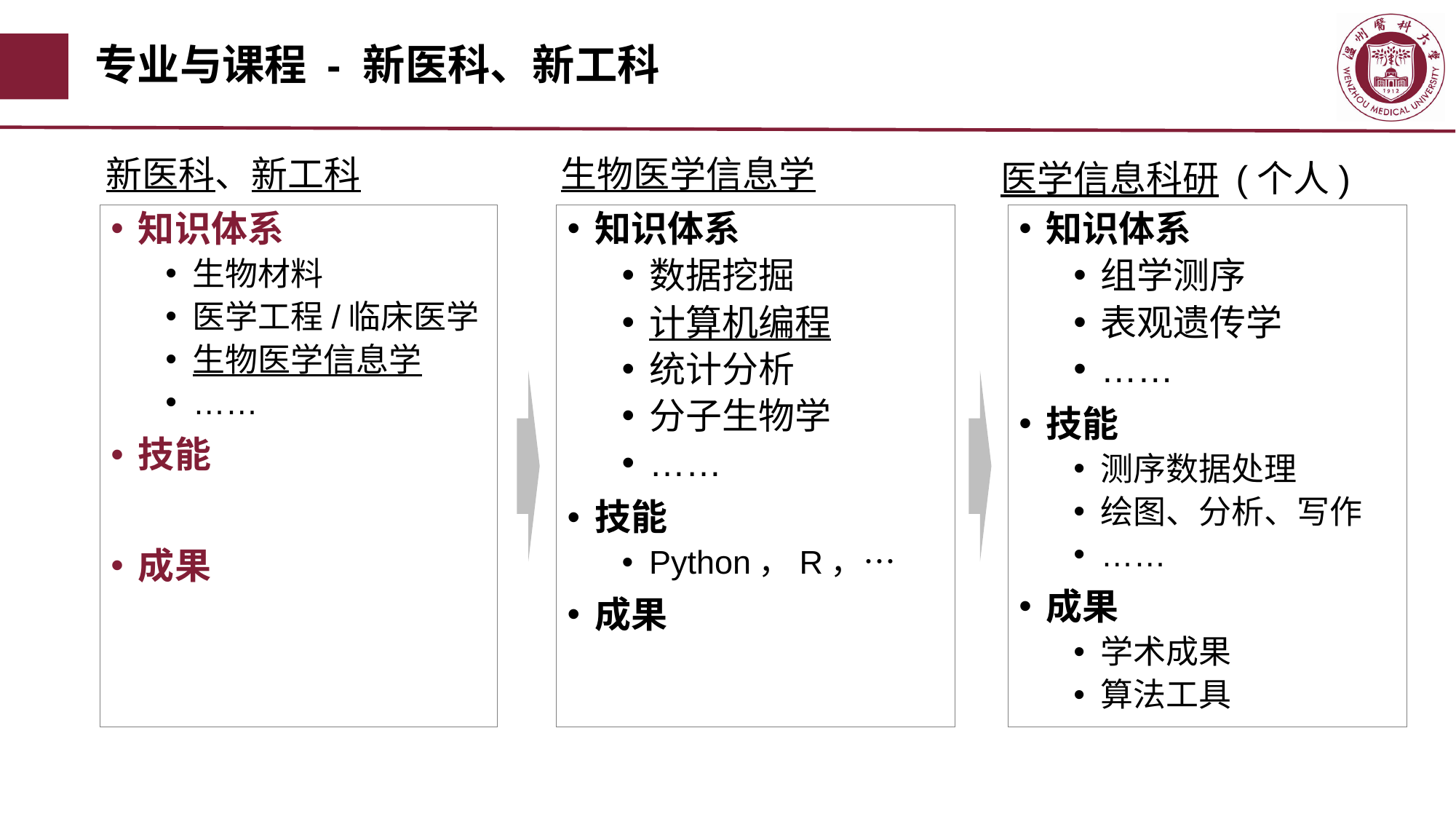

# 专业与课程 - 新医科、新工科
新医科、新工科
生物医学信息学
知识体系
数据挖掘
计算机编程
统计分析
分子生物学
……
技能
Python，R，…
成果

医学信息科研 (个人)
知识体系
组学测序
表观遗传学
……
技能
测序数据处理
绘图、分析、写作
……
成果
学术成果
算法工具

知识体系
生物材料
医学工程/临床医学
生物医学信息学
……
技能

成果